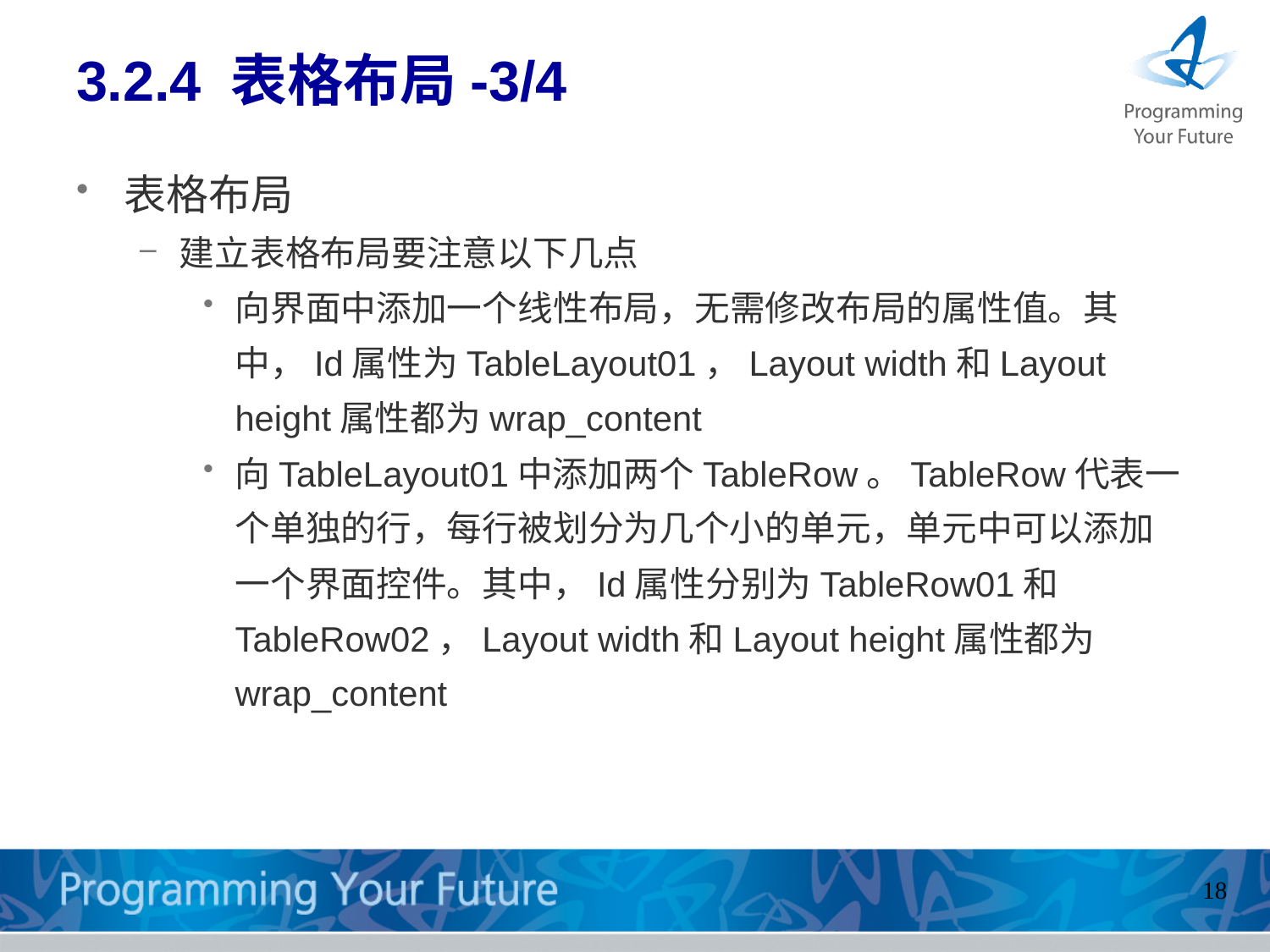

# 3.2.4 表格布局-3/4
表格布局
建立表格布局要注意以下几点
向界面中添加一个线性布局，无需修改布局的属性值。其中，Id属性为TableLayout01，Layout width和Layout height属性都为wrap_content
向TableLayout01中添加两个TableRow。TableRow代表一个单独的行，每行被划分为几个小的单元，单元中可以添加一个界面控件。其中，Id属性分别为TableRow01和TableRow02，Layout width和Layout height属性都为wrap_content